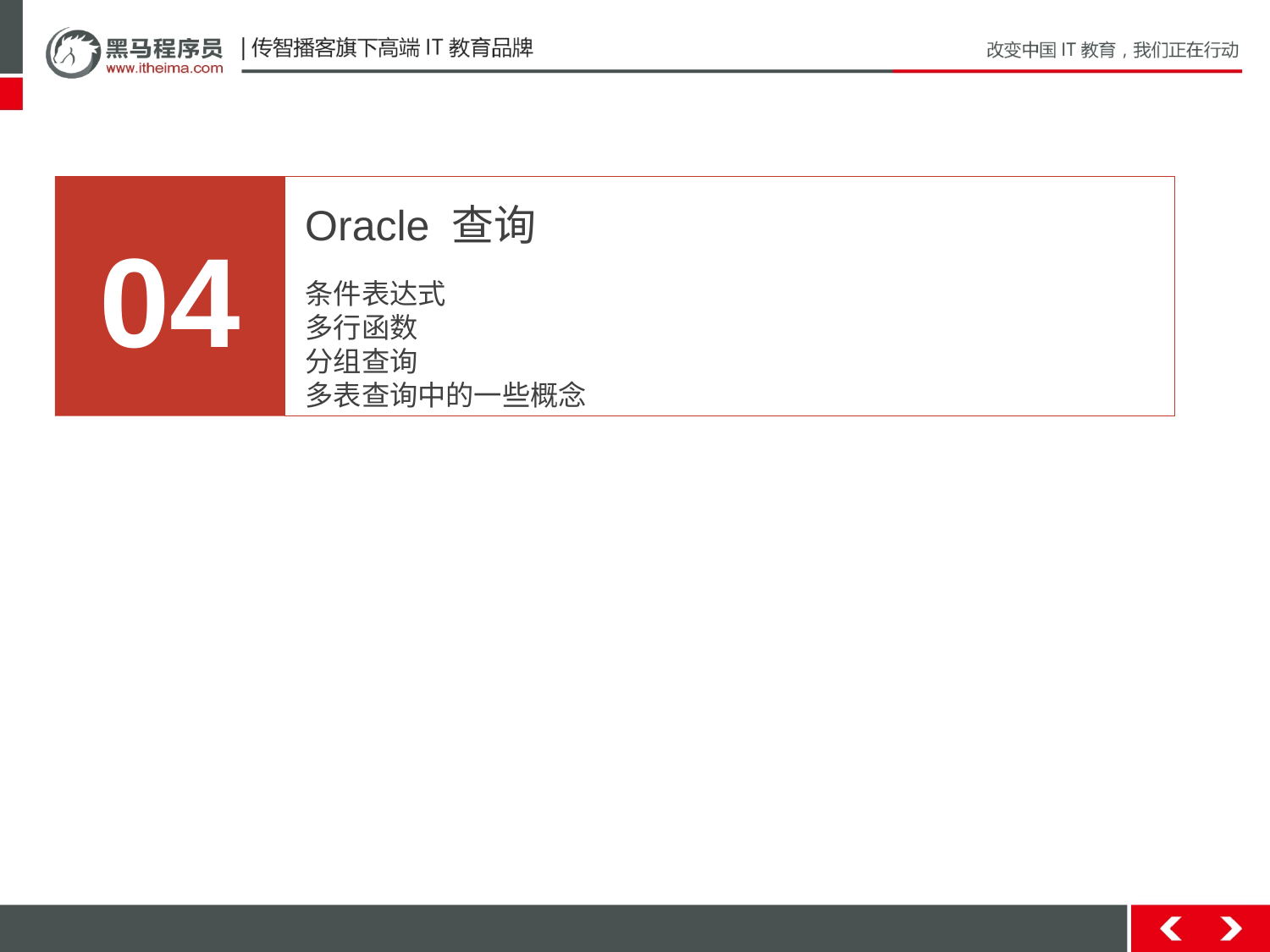

04

Oracle 查询
条件表达式
多行函数
分组查询
多表查询中的一些概念